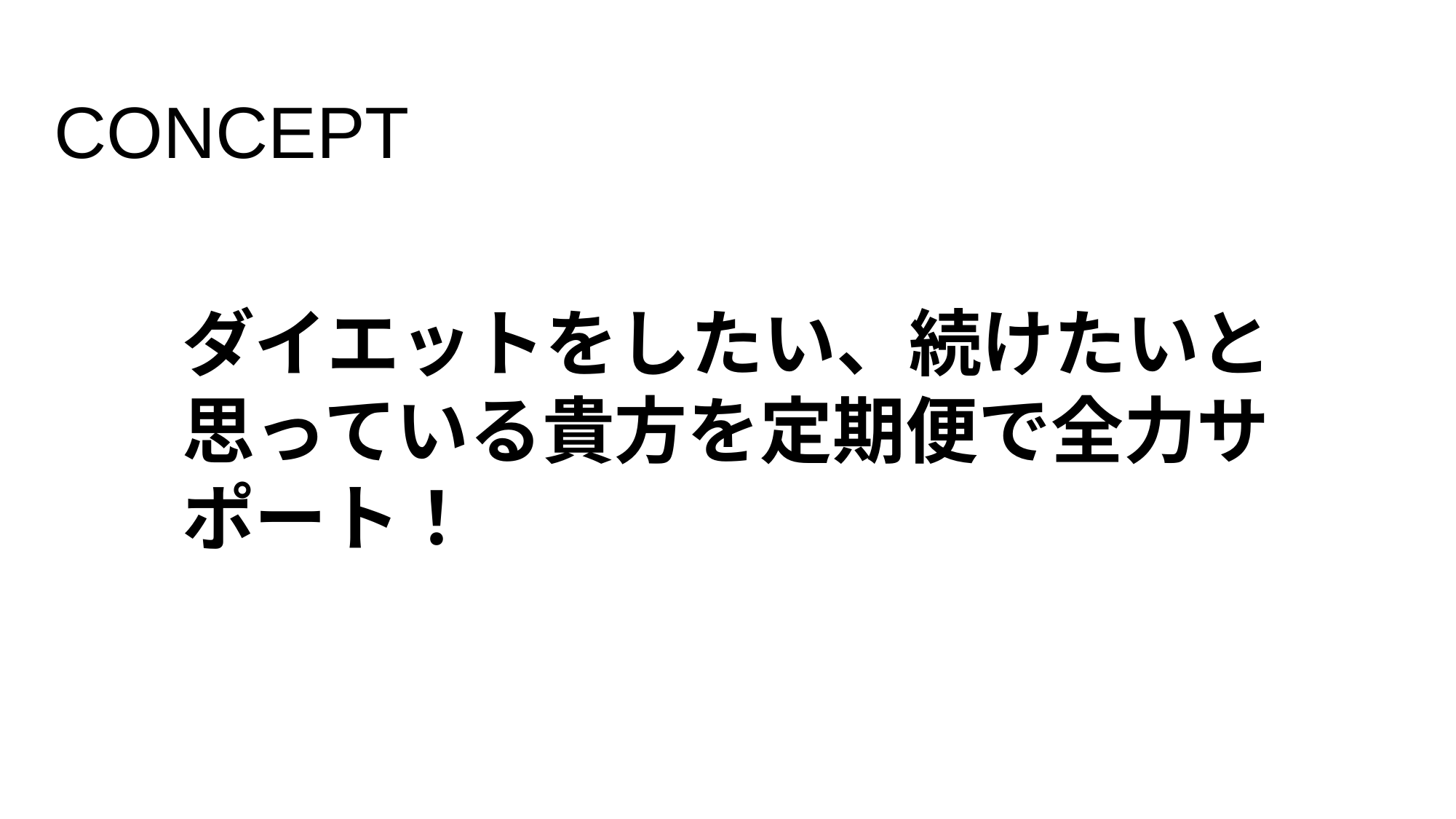

CONCEPT
ダイエットをしたい、続けたいと思っている貴方を定期便で全力サポート！